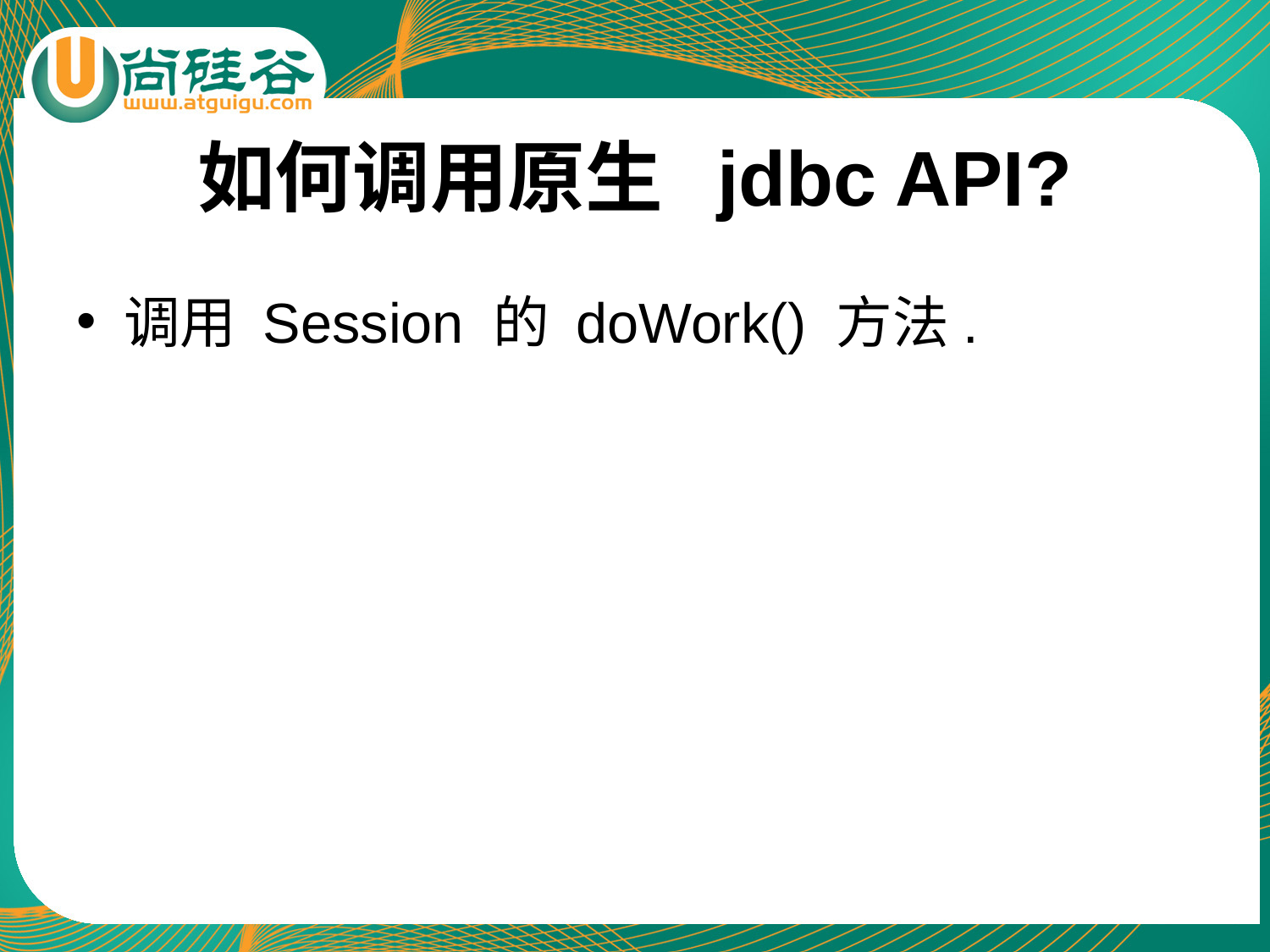

# 如何调用原生  jdbc API?
调用 Session 的 doWork() 方法.